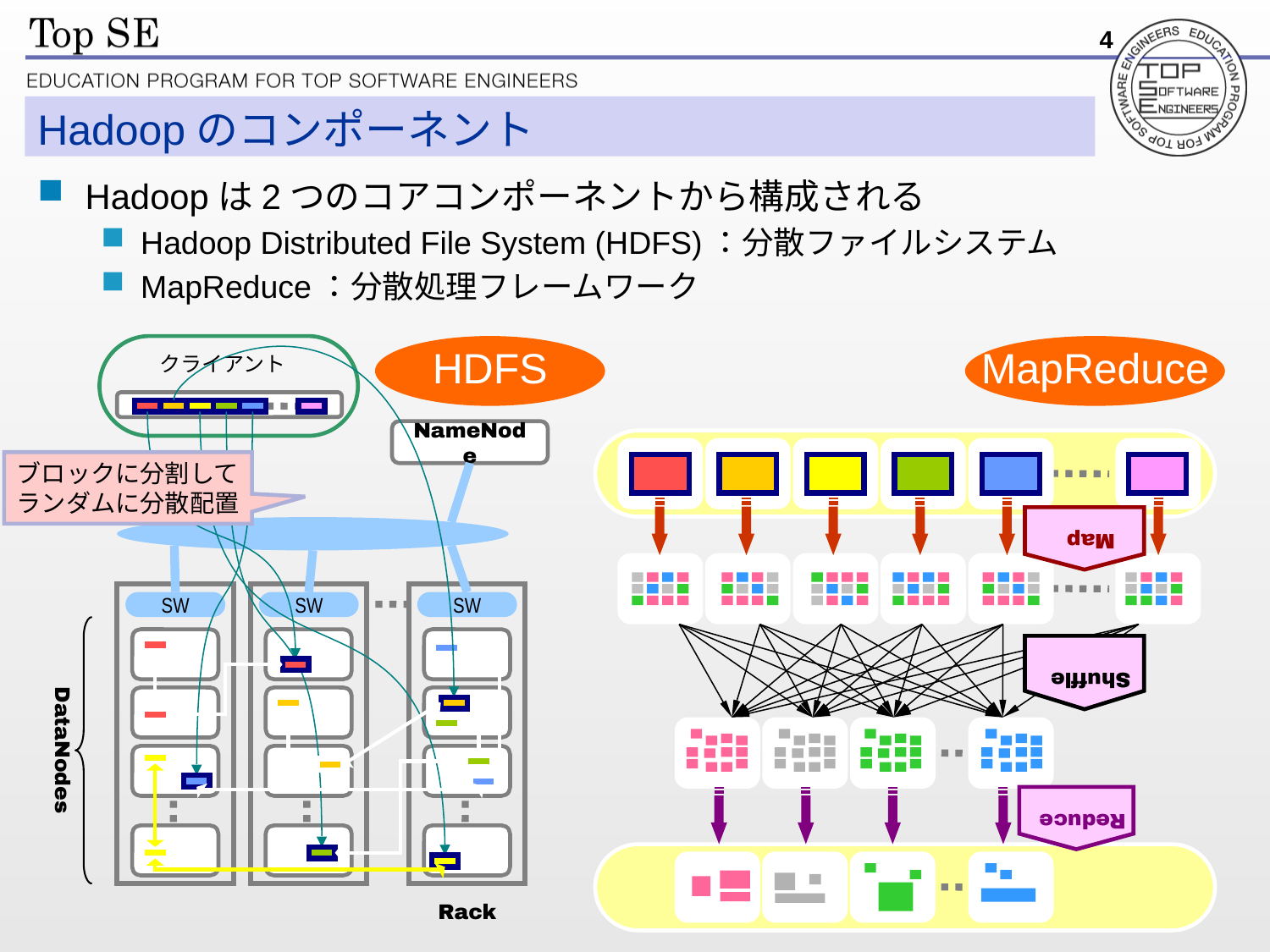

4
# Hadoopのコンポーネント
Hadoopは2つのコアコンポーネントから構成される
Hadoop Distributed File System (HDFS)：分散ファイルシステム
MapReduce：分散処理フレームワーク
クライアント
HDFS
MapReduce

NameNode

ブロックに分割して
ランダムに分散配置
Map

SW

SW

SW

Shuffle
DataNodes

Reduce

Rack